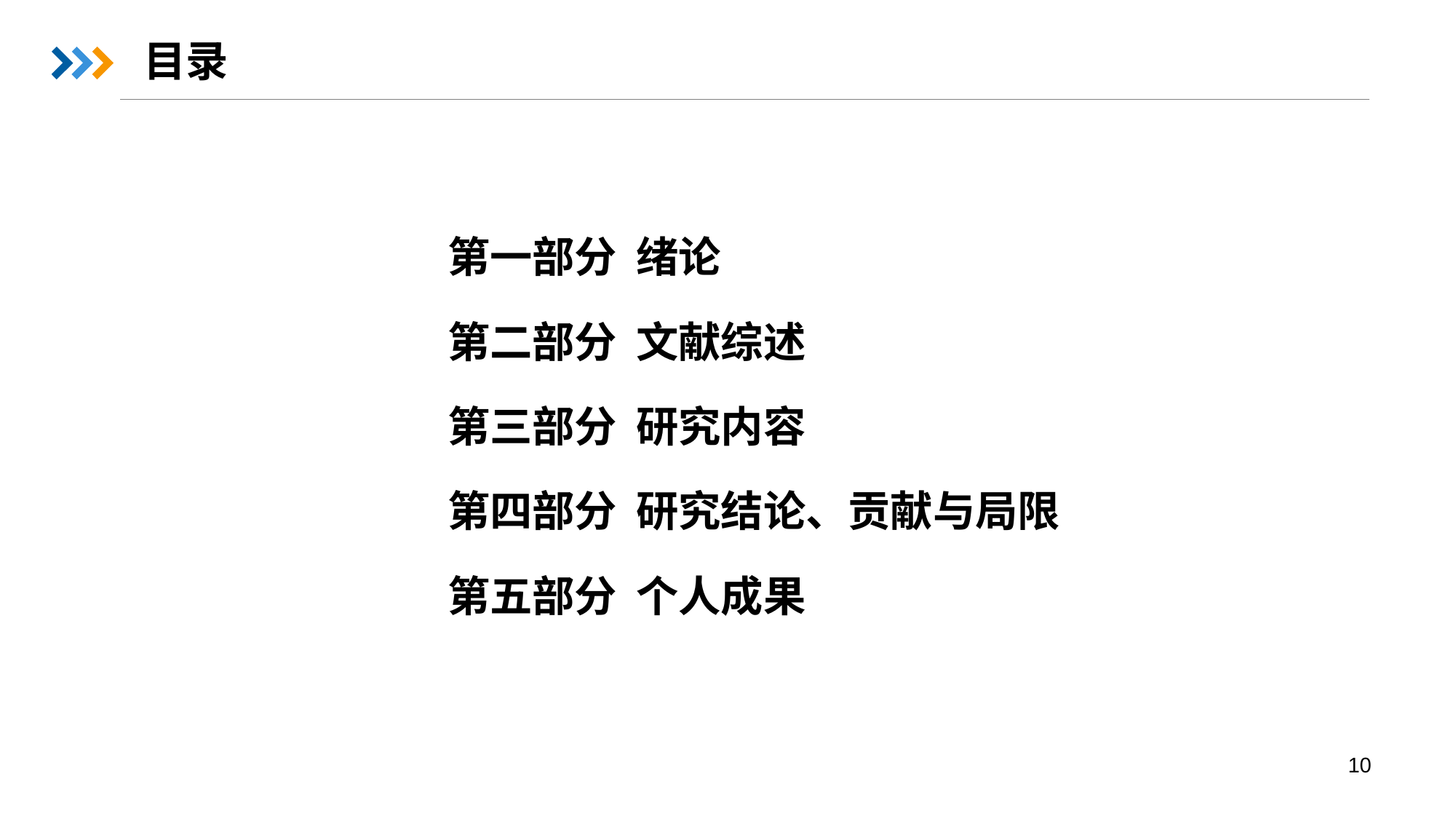

# 目录
第一部分  绪论
第二部分  文献综述
第三部分  研究内容
第四部分  研究结论、贡献与局限
第五部分  个人成果
10